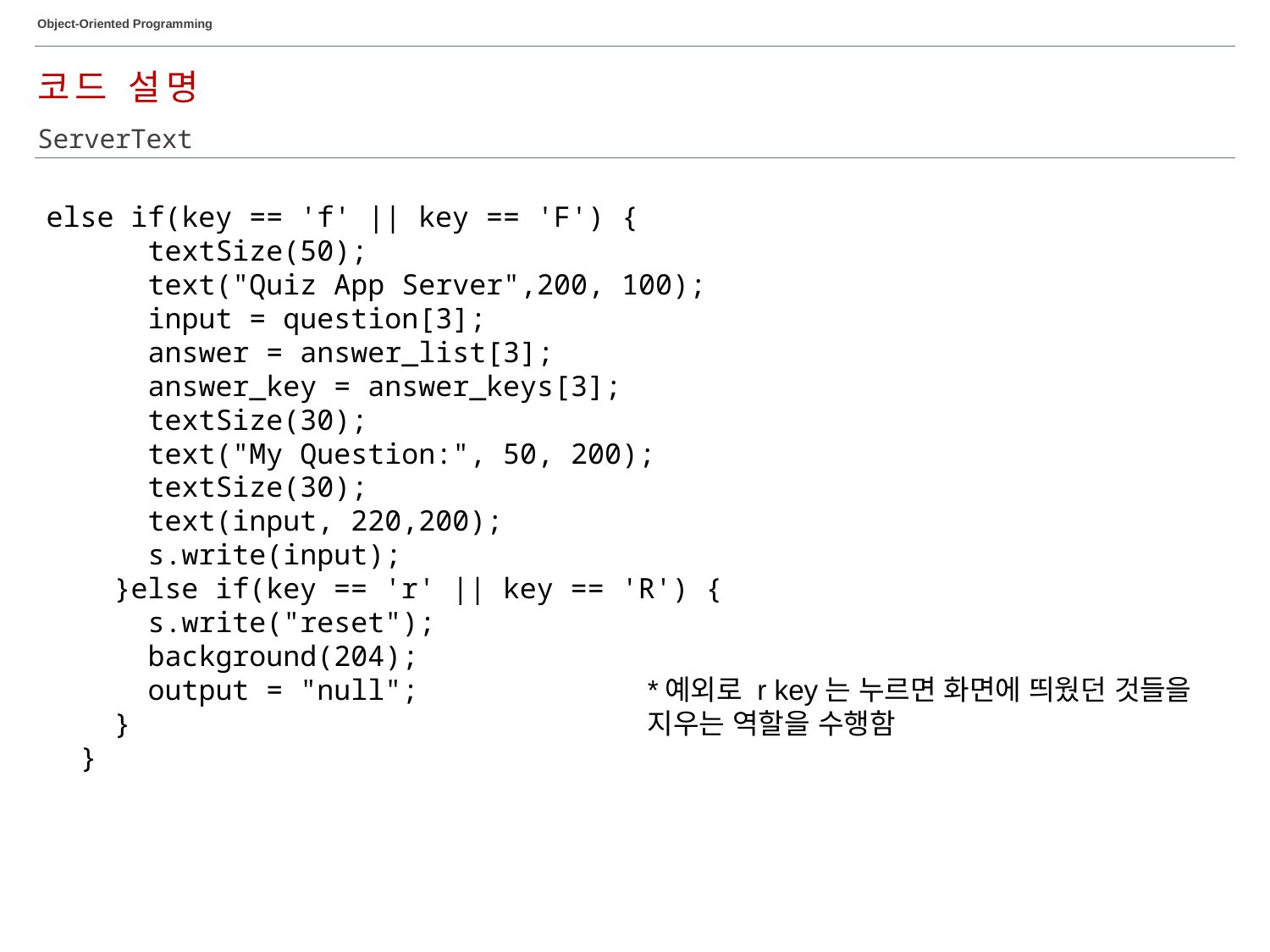

Object-Oriented Programming
코드 설명
ServerText
else if(key == 'f' || key == 'F') {
      textSize(50);
      text("Quiz App Server",200, 100);
      input = question[3];
      answer = answer_list[3];
      answer_key = answer_keys[3];
      textSize(30);
      text("My Question:", 50, 200);
      textSize(30);
      text(input, 220,200);
      s.write(input);
    }else if(key == 'r' || key == 'R') {
      s.write("reset");
      background(204);
      output = "null";
    }
  }
*예외로 r key는 누르면 화면에 띄웠던 것들을
지우는 역할을 수행함